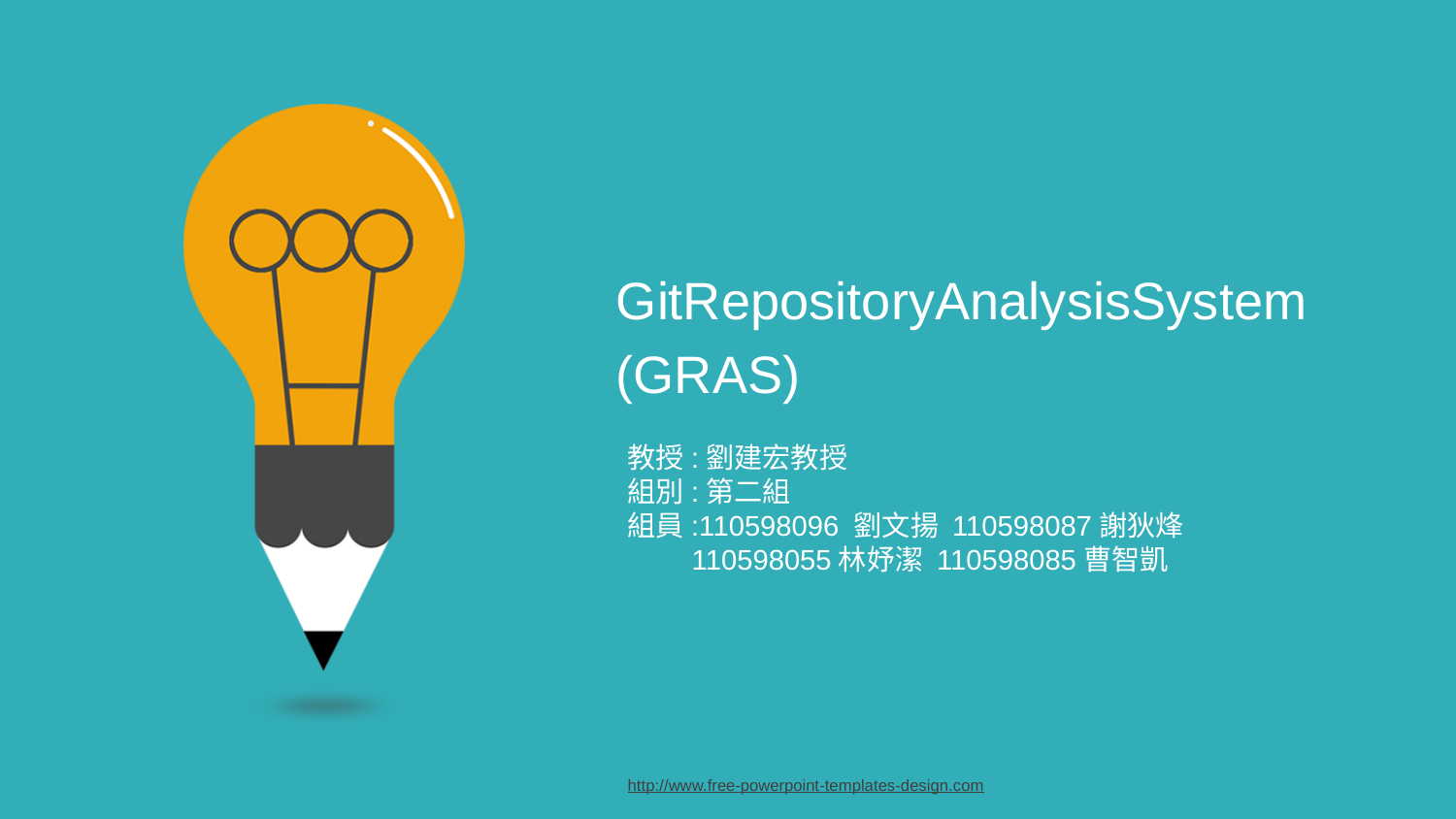

GitRepositoryAnalysisSystem
(GRAS)
教授:劉建宏教授
組別:第二組
組員:110598096 劉文揚 110598087謝狄烽
        110598055林妤潔 110598085曹智凱
http://www.free-powerpoint-templates-design.com